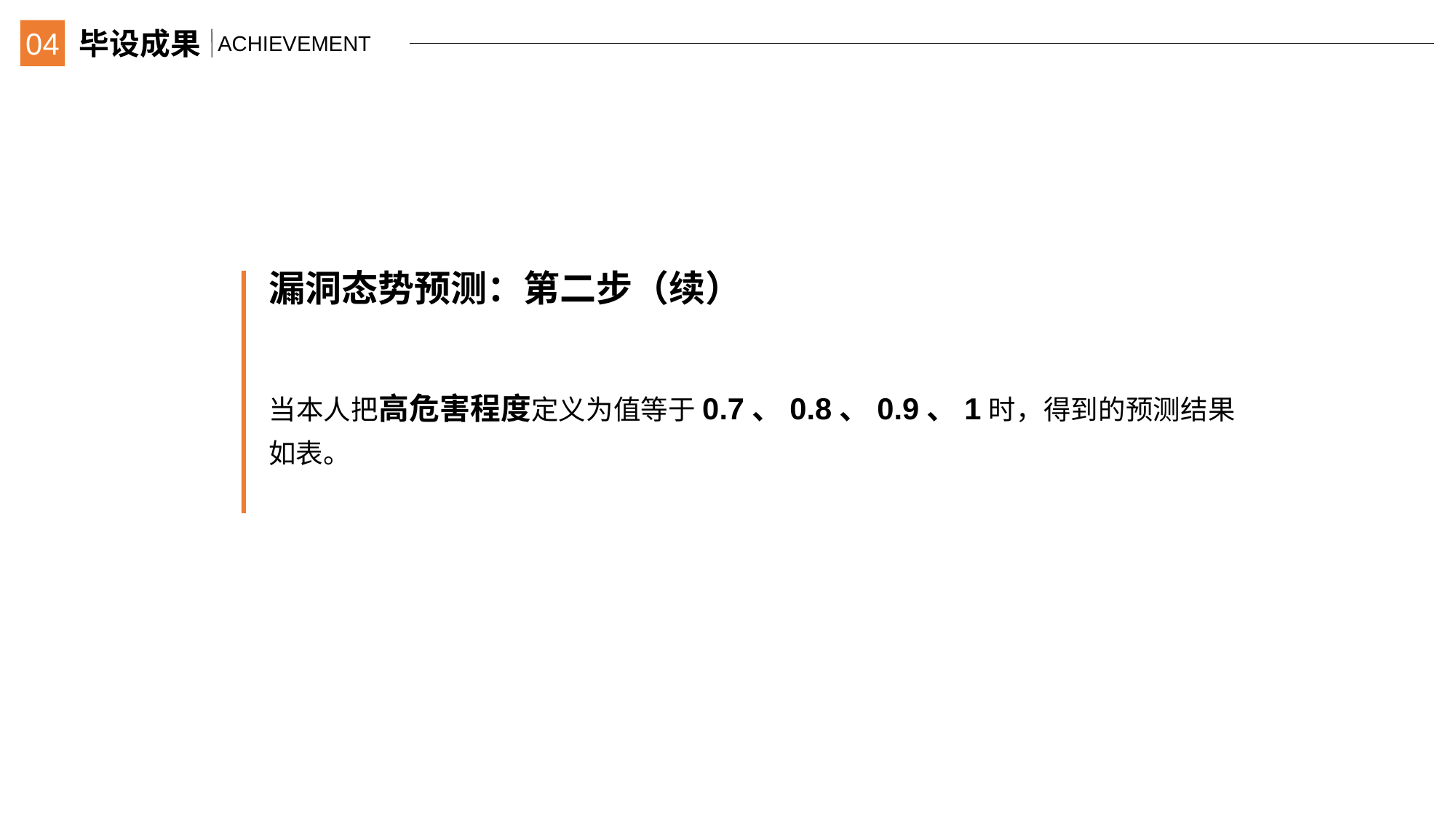

04
毕设成果

ACHIEVEMENT
漏洞态势预测：第二步（续）

当本人把高危害程度定义为值等于0.7、0.8、0.9、1时，得到的预测结果如表。